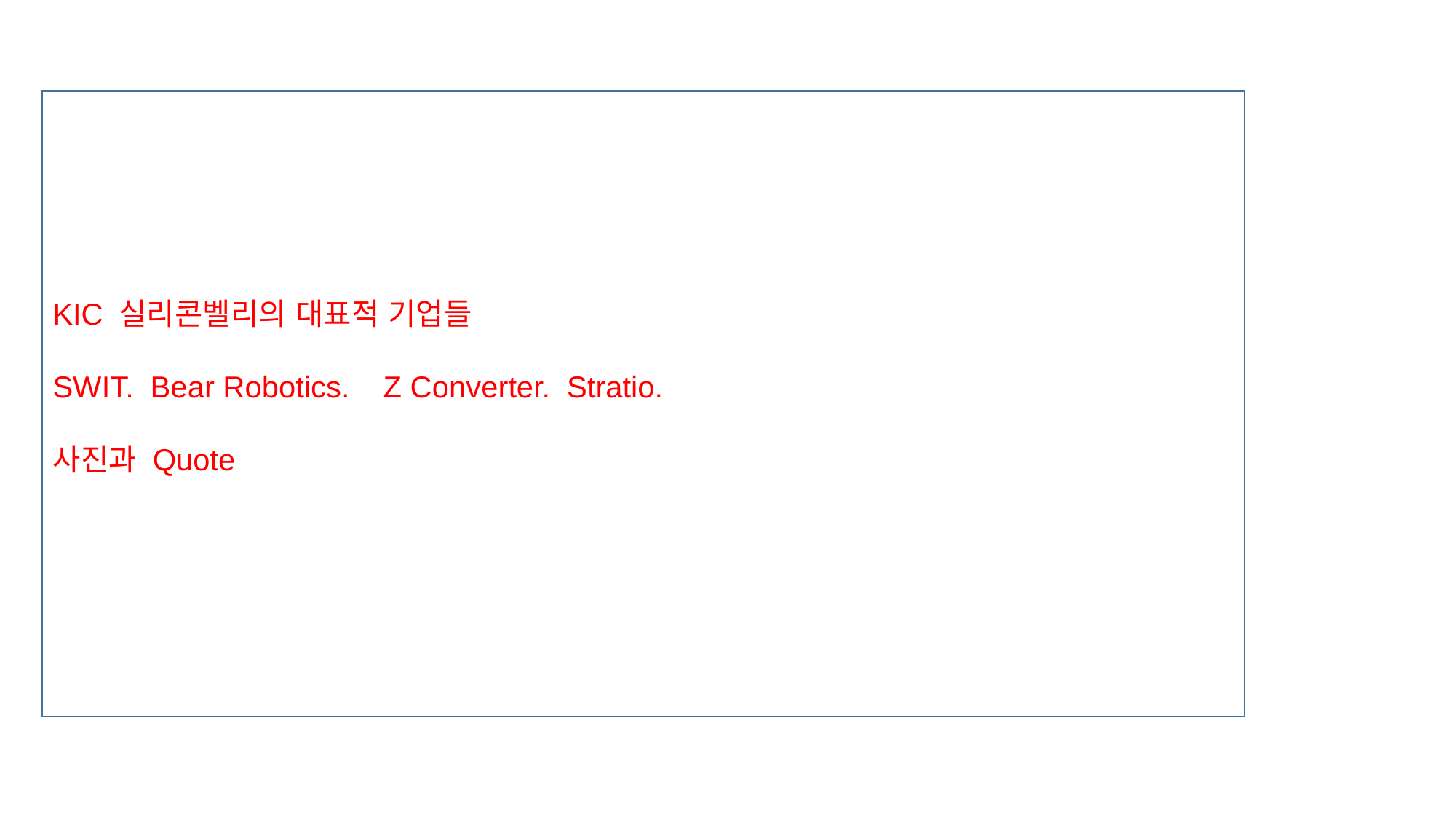

KIC 실리콘벨리의 대표적 기업들

SWIT.  Bear Robotics.    Z Converter.  Stratio.

사진과 Quote